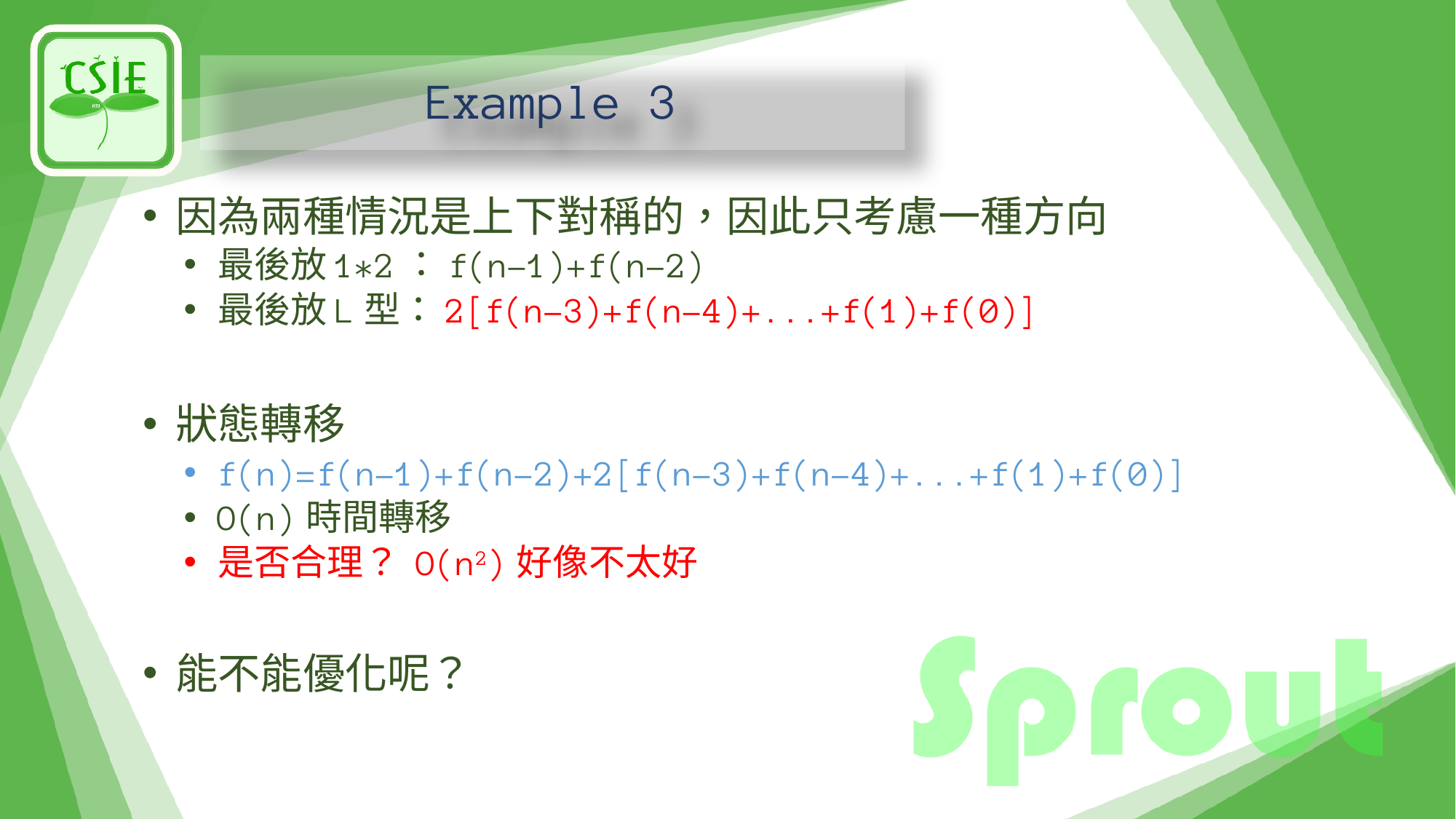

# Example 3
因為兩種情況是上下對稱的，因此只考慮一種方向
最後放1*2：f(n-1)+f(n-2)
最後放L型：2[f(n-3)+f(n-4)+...+f(1)+f(0)]

狀態轉移
f(n)=f(n-1)+f(n-2)+2[f(n-3)+f(n-4)+...+f(1)+f(0)]
O(n)時間轉移
是否合理？ O(n2)好像不太好

能不能優化呢？